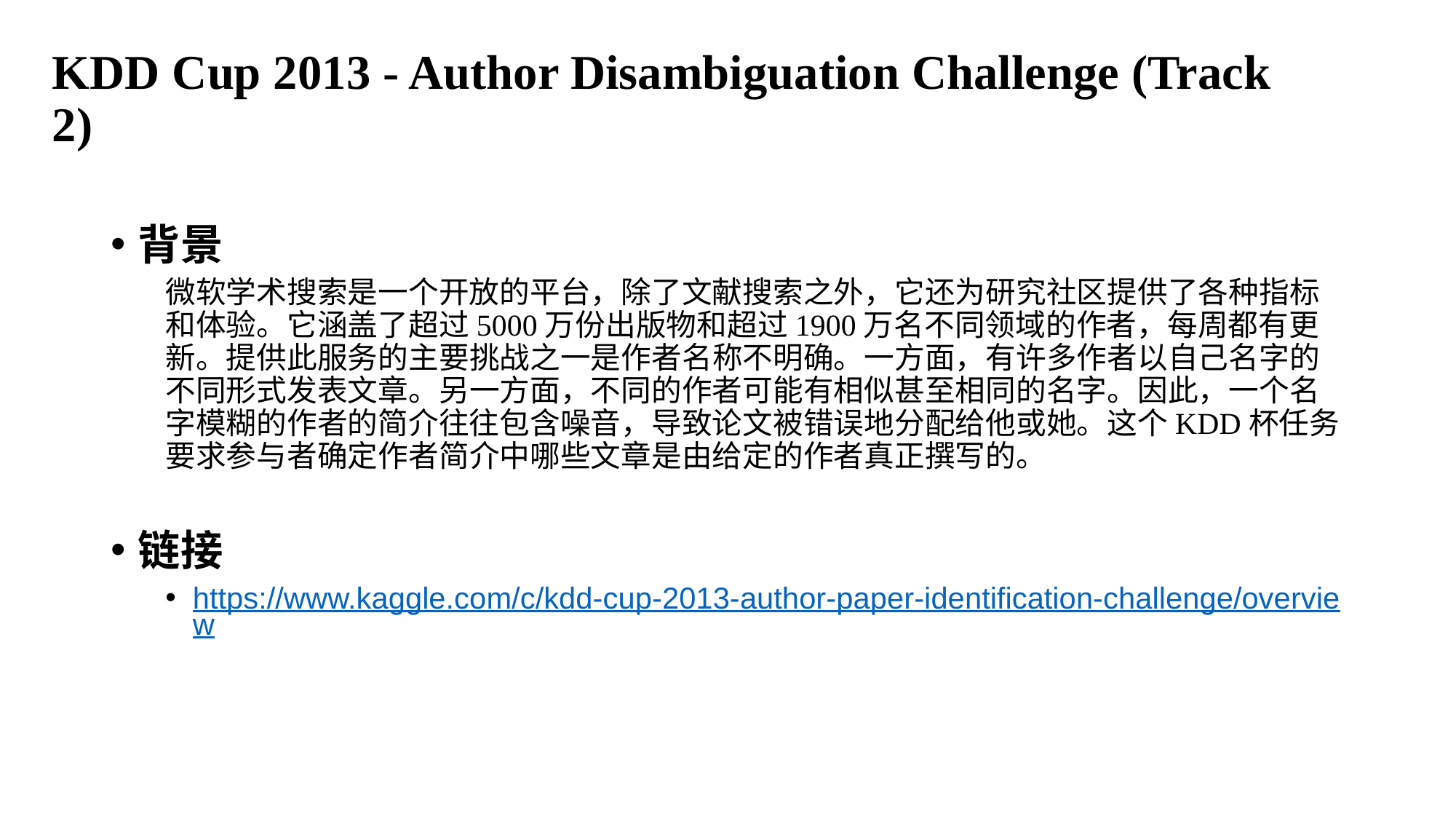

# KDD Cup 2013 - Author Disambiguation Challenge (Track 2)
背景
微软学术搜索是一个开放的平台，除了文献搜索之外，它还为研究社区提供了各种指标和体验。它涵盖了超过5000万份出版物和超过1900万名不同领域的作者，每周都有更新。提供此服务的主要挑战之一是作者名称不明确。一方面，有许多作者以自己名字的不同形式发表文章。另一方面，不同的作者可能有相似甚至相同的名字。因此，一个名字模糊的作者的简介往往包含噪音，导致论文被错误地分配给他或她。这个KDD杯任务要求参与者确定作者简介中哪些文章是由给定的作者真正撰写的。

链接
https://www.kaggle.com/c/kdd-cup-2013-author-paper-identification-challenge/overview